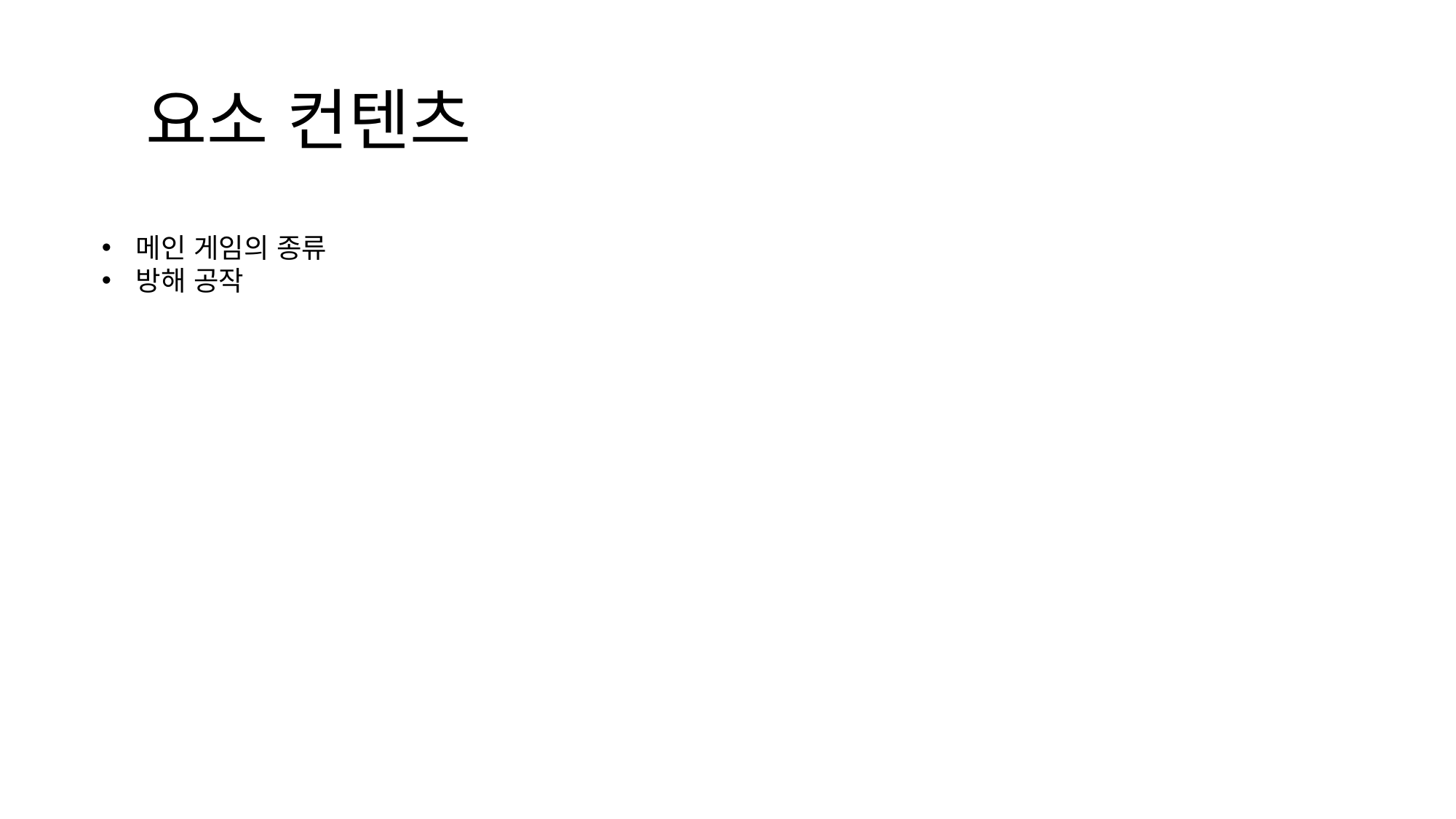

# 요소 컨텐츠
메인 게임의 종류
방해 공작